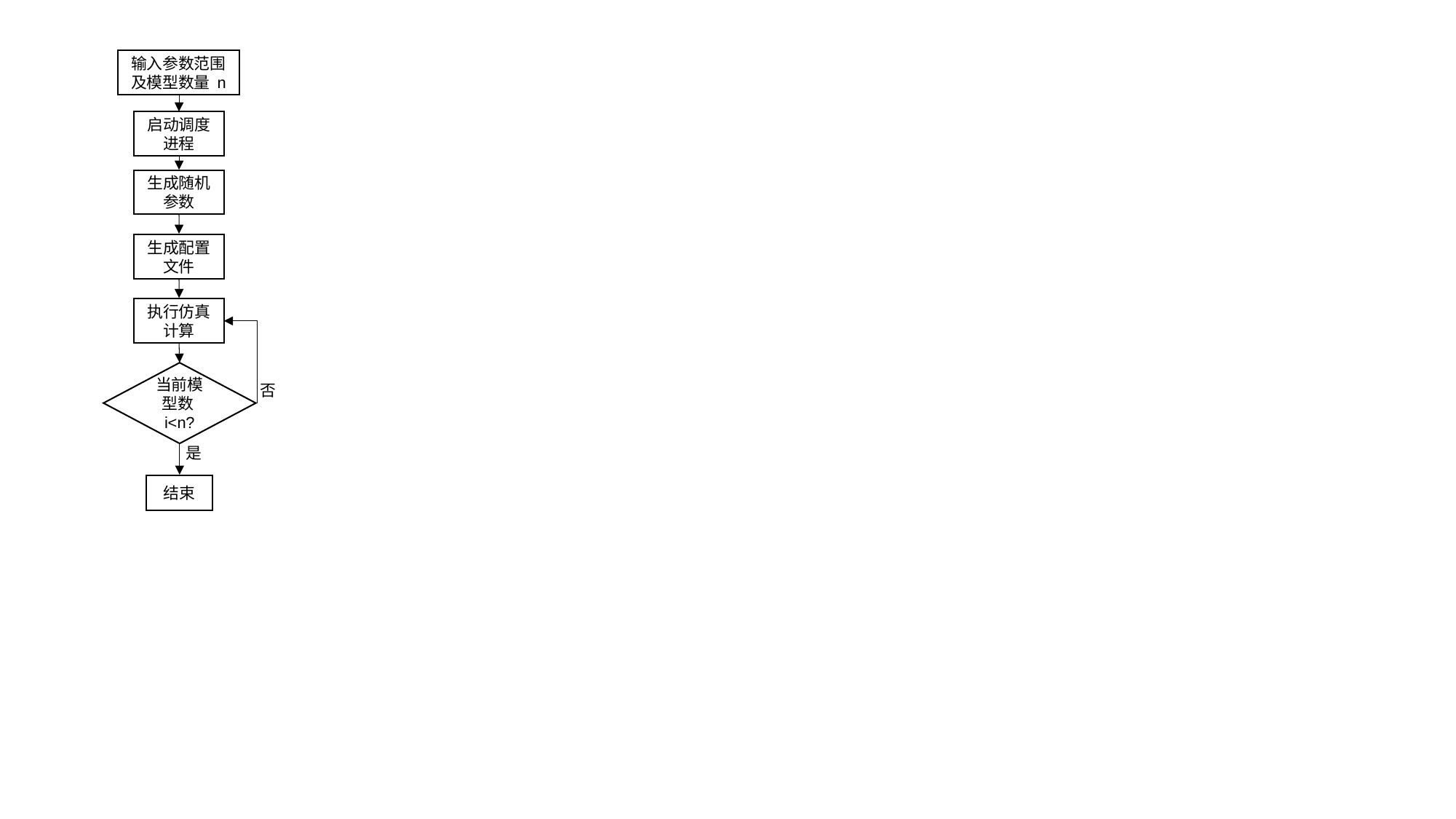

输入参数范围及模型数量 n
启动调度进程
生成随机参数
生成配置文件
执行仿真计算
当前模型数i<n?
否
是
结束